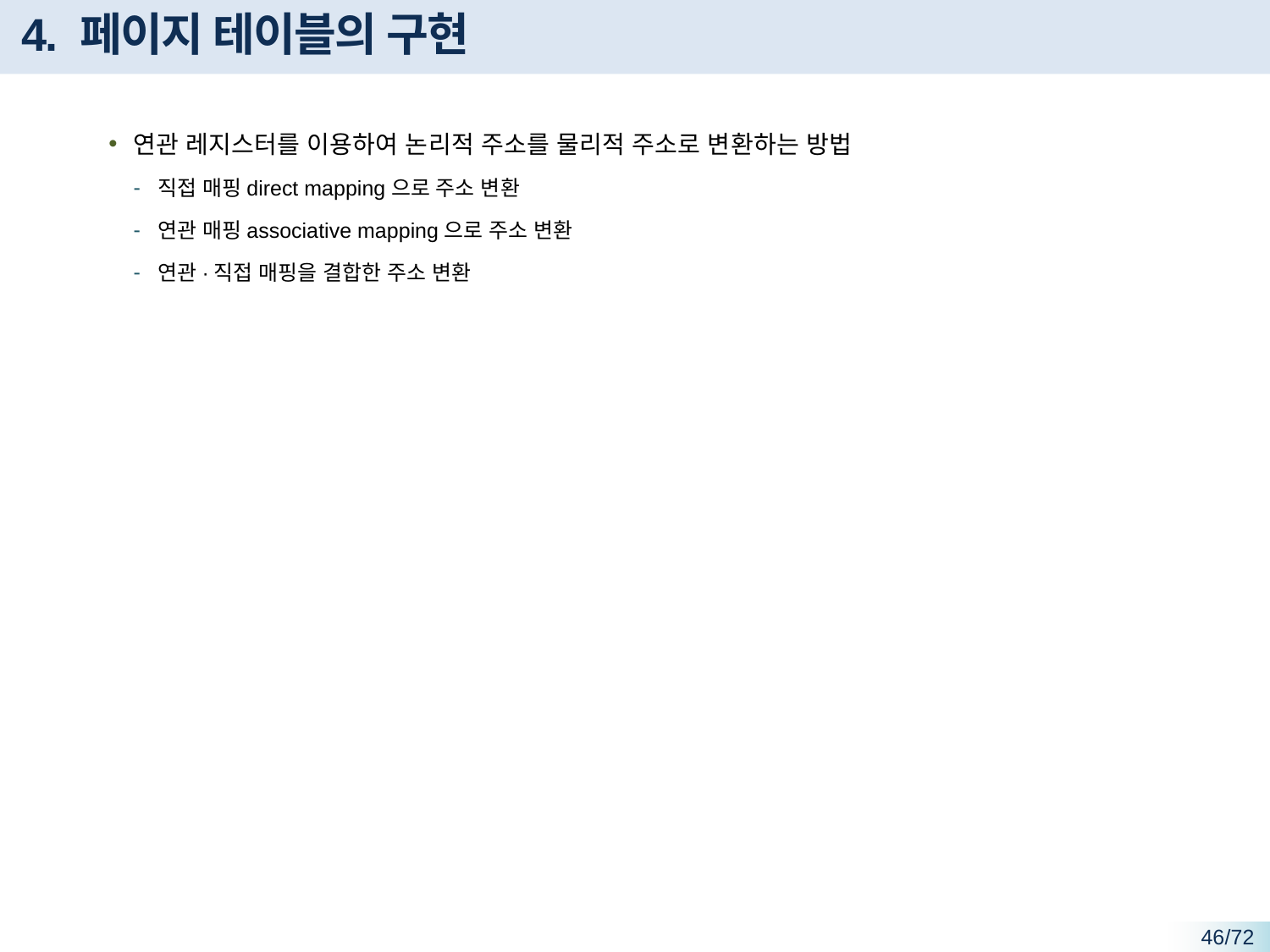

# 4. 페이지 테이블의 구현
연관 레지스터를 이용하여 논리적 주소를 물리적 주소로 변환하는 방법
직접 매핑direct mapping으로 주소 변환
연관 매핑associative mapping으로 주소 변환
연관·직접 매핑을 결합한 주소 변환